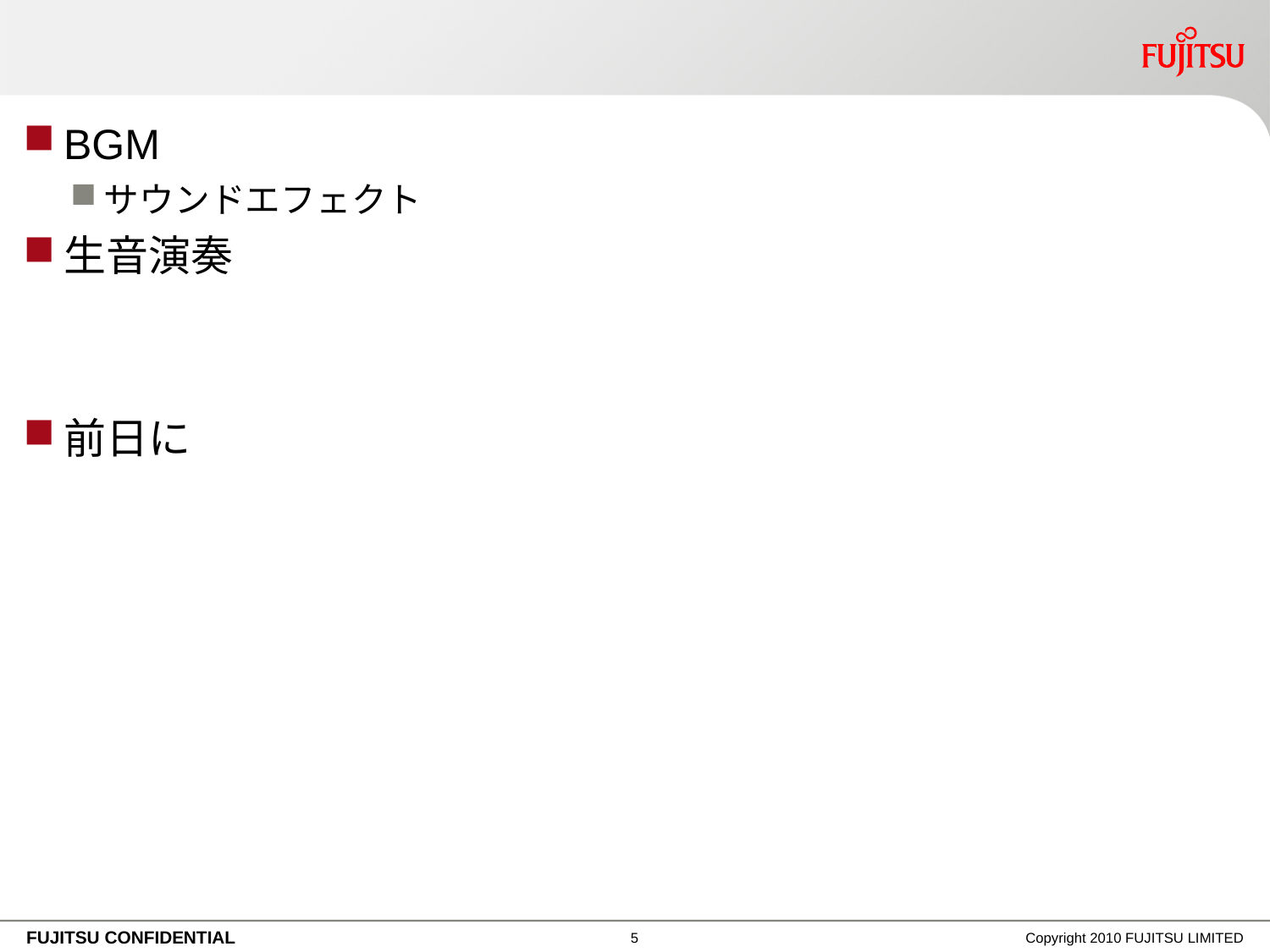

#
BGM
サウンドエフェクト
生音演奏

前日に
5
Copyright 2010 FUJITSU LIMITED